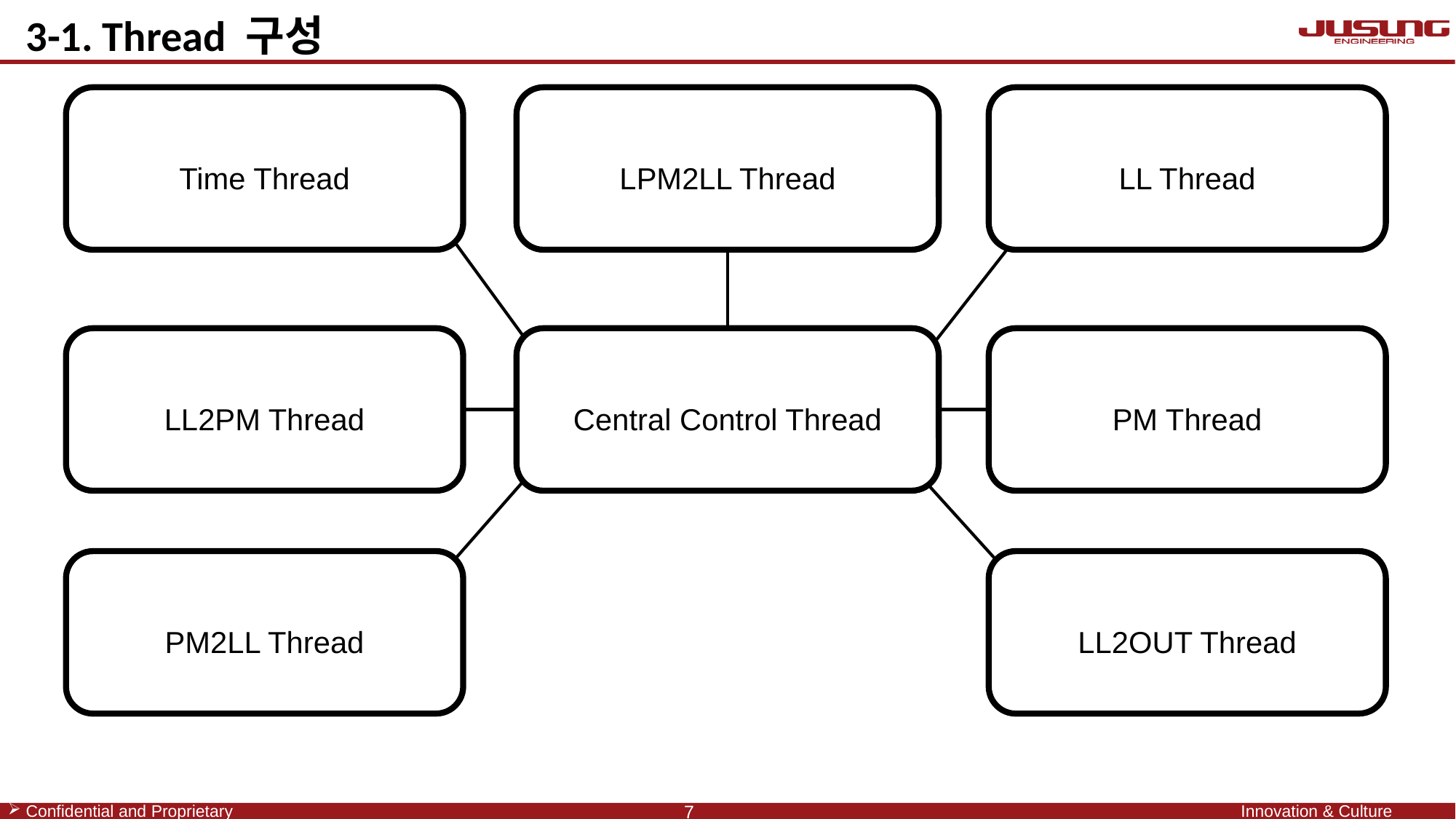

3-1. Thread 구성
LPM2LL Thread
LL Thread
Time Thread
LL2PM Thread
Central Control Thread
PM Thread
PM2LL Thread
LL2OUT Thread
7